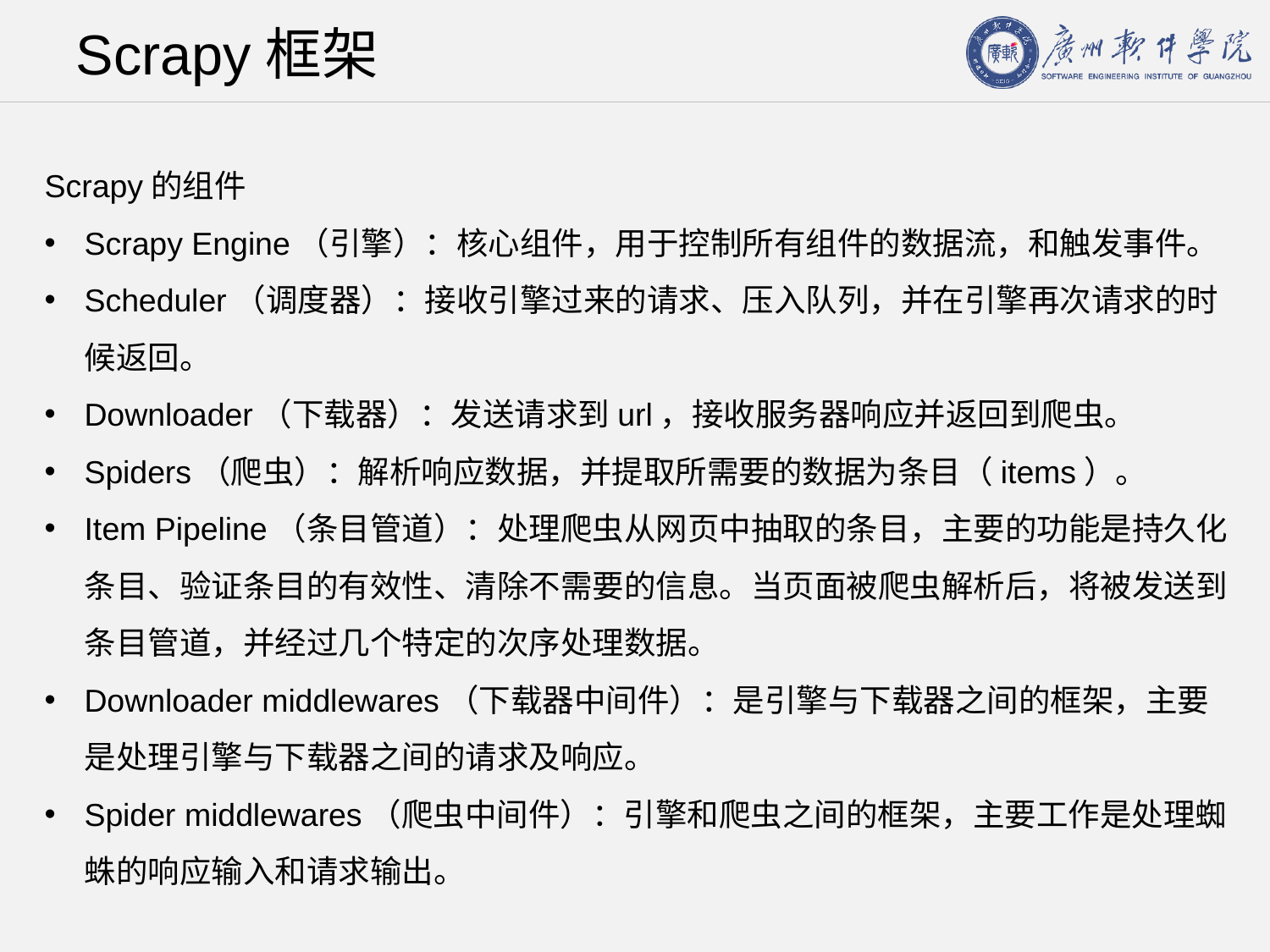

# Scrapy框架
Scrapy的组件
Scrapy Engine（引擎）：核心组件，用于控制所有组件的数据流，和触发事件。
Scheduler（调度器）：接收引擎过来的请求、压入队列，并在引擎再次请求的时候返回。
Downloader（下载器）：发送请求到url，接收服务器响应并返回到爬虫。
Spiders（爬虫）：解析响应数据，并提取所需要的数据为条目（items）。
Item Pipeline（条目管道）：处理爬虫从网页中抽取的条目，主要的功能是持久化条目、验证条目的有效性、清除不需要的信息。当页面被爬虫解析后，将被发送到条目管道，并经过几个特定的次序处理数据。
Downloader middlewares（下载器中间件）：是引擎与下载器之间的框架，主要是处理引擎与下载器之间的请求及响应。
Spider middlewares（爬虫中间件）：引擎和爬虫之间的框架，主要工作是处理蜘蛛的响应输入和请求输出。